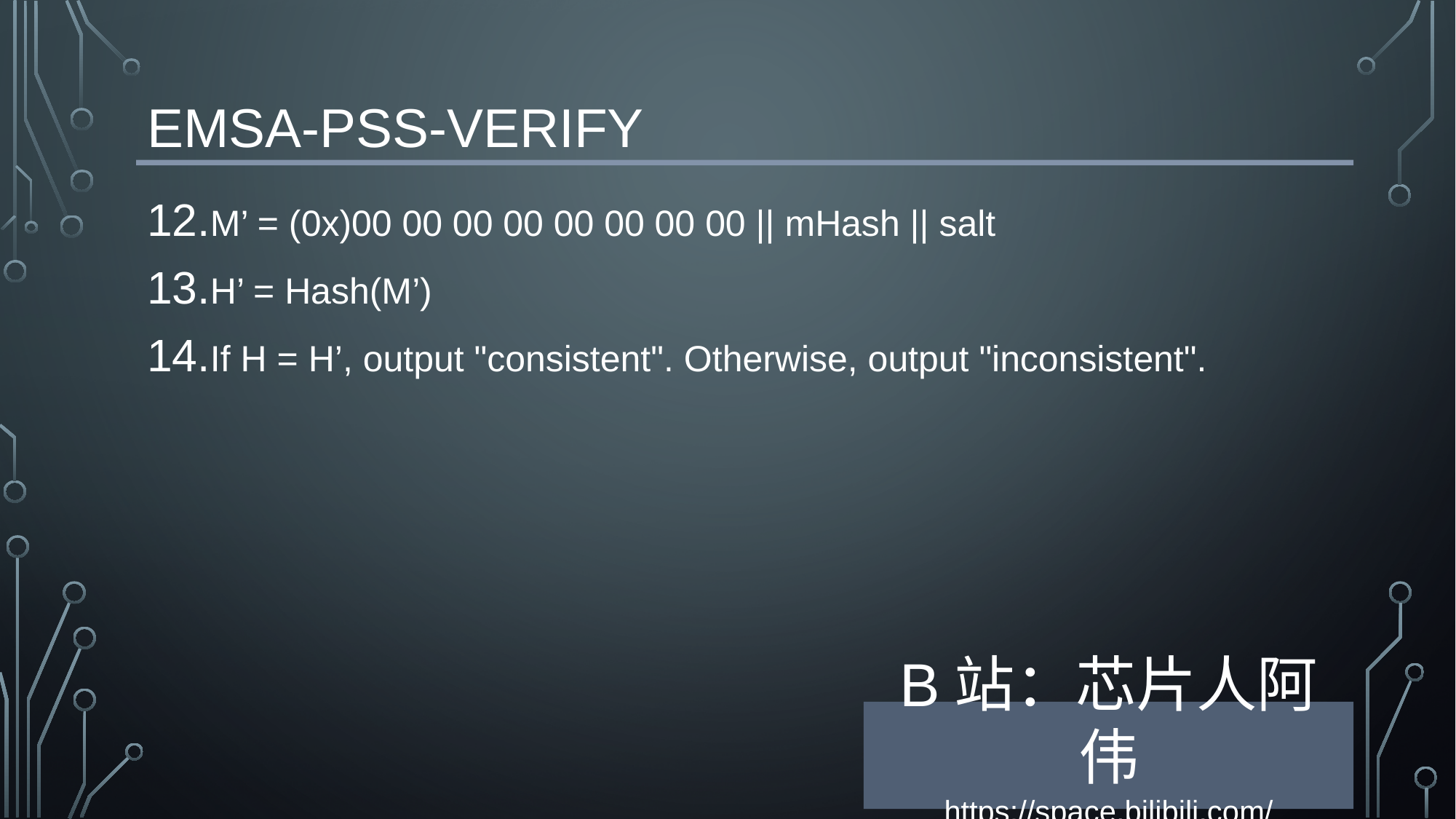

# EMSA-PSS-VERIFY

M’ = (0x)00 00 00 00 00 00 00 00 || mHash || salt
H’ = Hash(M’)
If H = H’, output "consistent". Otherwise, output "inconsistent".
B站：芯片人阿伟
https://space.bilibili.com/243180540